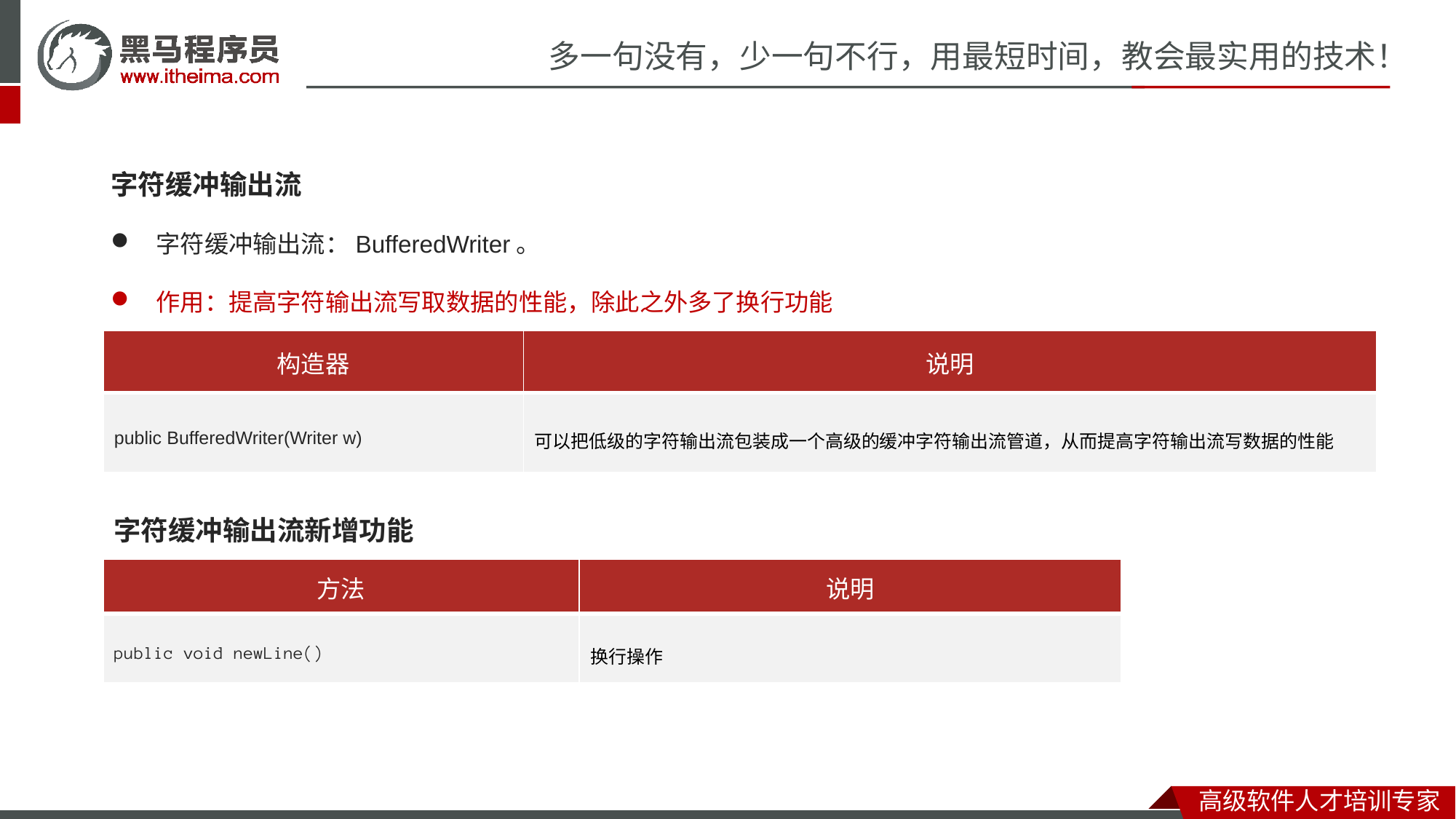

字符缓冲输出流
 字符缓冲输出流：BufferedWriter。
 作用：提高字符输出流写取数据的性能，除此之外多了换行功能
| 构造器 | 说明 |
| --- | --- |
| public BufferedWriter​(Writer w) | 可以把低级的字符输出流包装成一个高级的缓冲字符输出流管道，从而提高字符输出流写数据的性能 |
字符缓冲输出流新增功能
| 方法 | 说明 |
| --- | --- |
| public void newLine() | 换行操作 |